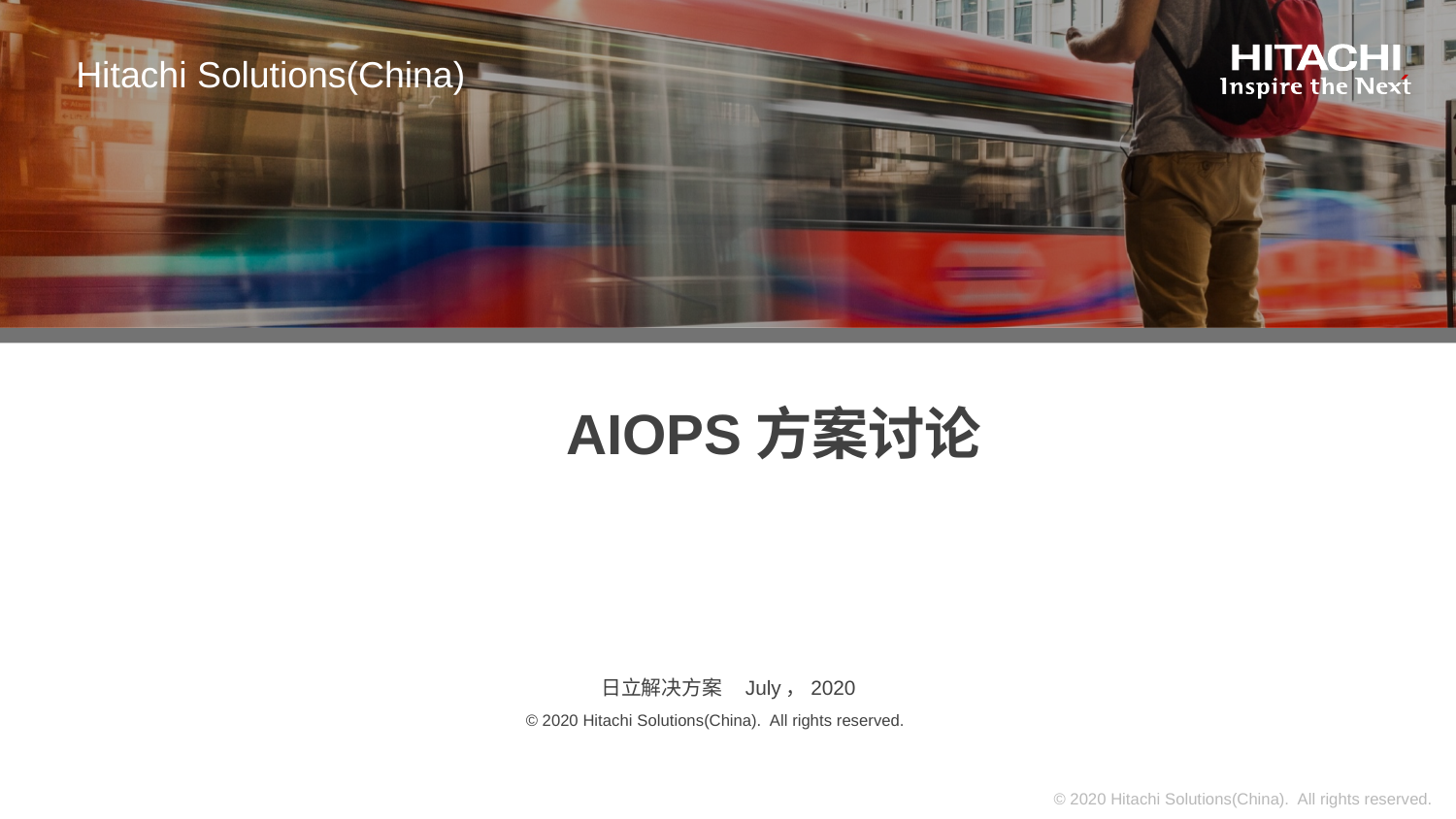

# AIOPS方案讨论
日立解决方案    July，2020
© 2020 Hitachi Solutions(China).  All rights reserved.